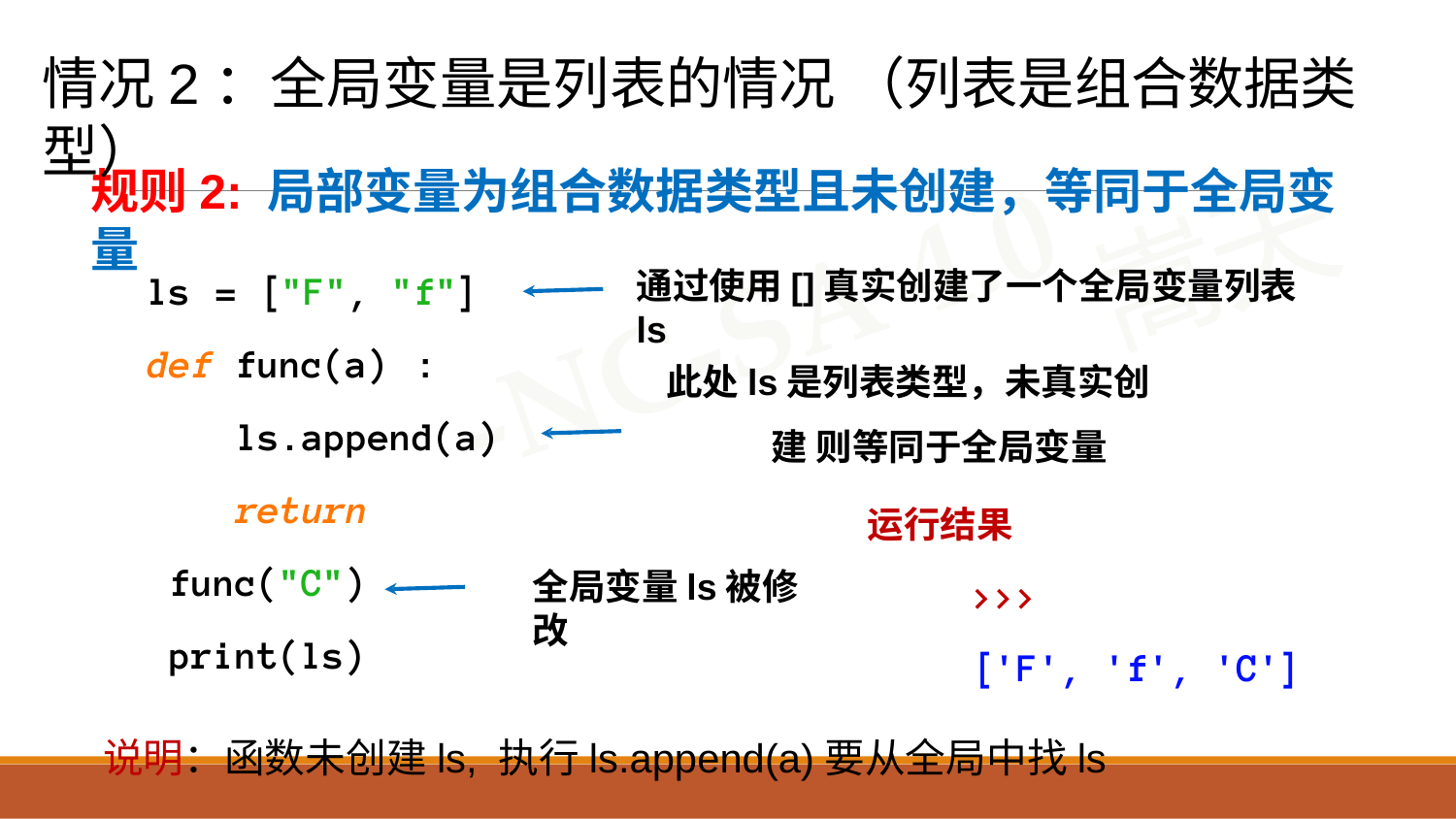

情况2：全局变量是列表的情况 （列表是组合数据类型）
规则2: 局部变量为组合数据类型且未创建，等同于全局变量

ls	= ["F", "f"]
def func(a)	:
ls.append(a)
return  func("C")  print(ls)
通过使用[]真实创建了一个全局变量列表ls

此处ls是列表类型，未真实创建 则等同于全局变量
运行结果

>>>
['F', 'f', 'C']
全局变量ls被修改

说明：函数未创建ls, 执行ls.append(a)要从全局中找ls